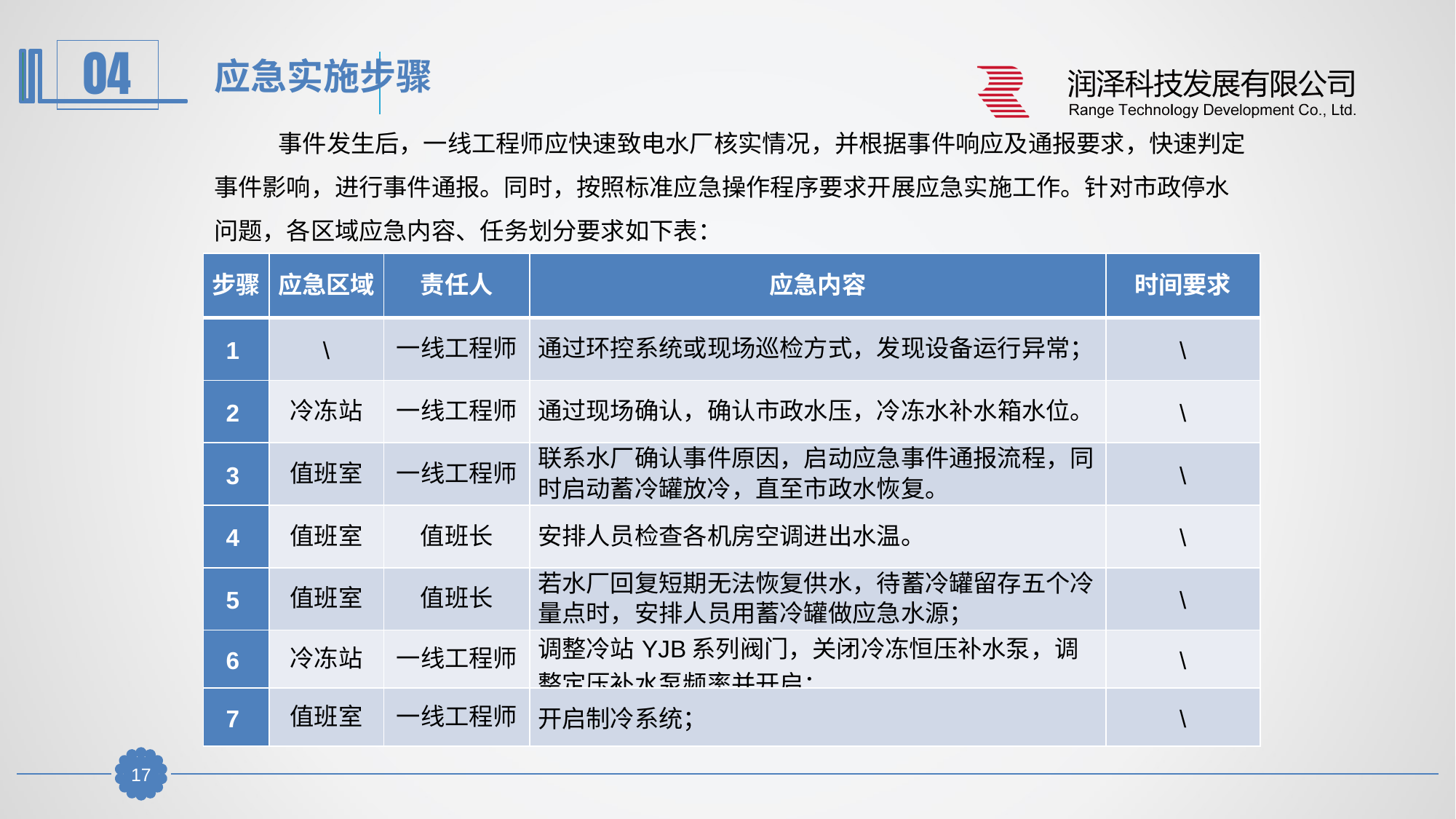

应急实施步骤
事件发生后，一线工程师应快速致电水厂核实情况，并根据事件响应及通报要求，快速判定事件影响，进行事件通报。同时，按照标准应急操作程序要求开展应急实施工作。针对市政停水问题，各区域应急内容、任务划分要求如下表：
| 步骤 | 应急区域 | 责任人 | 应急内容 | 时间要求 |
| --- | --- | --- | --- | --- |
| 1 | \ | 一线工程师 | 通过环控系统或现场巡检方式，发现设备运行异常； | \ |
| 2 | 冷冻站 | 一线工程师 | 通过现场确认，确认市政水压，冷冻水补水箱水位。 | \ |
| 3 | 值班室 | 一线工程师 | 联系水厂确认事件原因，启动应急事件通报流程，同时启动蓄冷罐放冷，直至市政水恢复。 | \ |
| 4 | 值班室 | 值班长 | 安排人员检查各机房空调进出水温。 | \ |
| 5 | 值班室 | 值班长 | 若水厂回复短期无法恢复供水，待蓄冷罐留存五个冷量点时，安排人员用蓄冷罐做应急水源； | \ |
| 6 | 冷冻站 | 一线工程师 | 调整冷站YJB系列阀门，关闭冷冻恒压补水泵，调整定压补水泵频率并开启； | \ |
| 7 | 值班室 | 一线工程师 | 开启制冷系统； | \ |
17